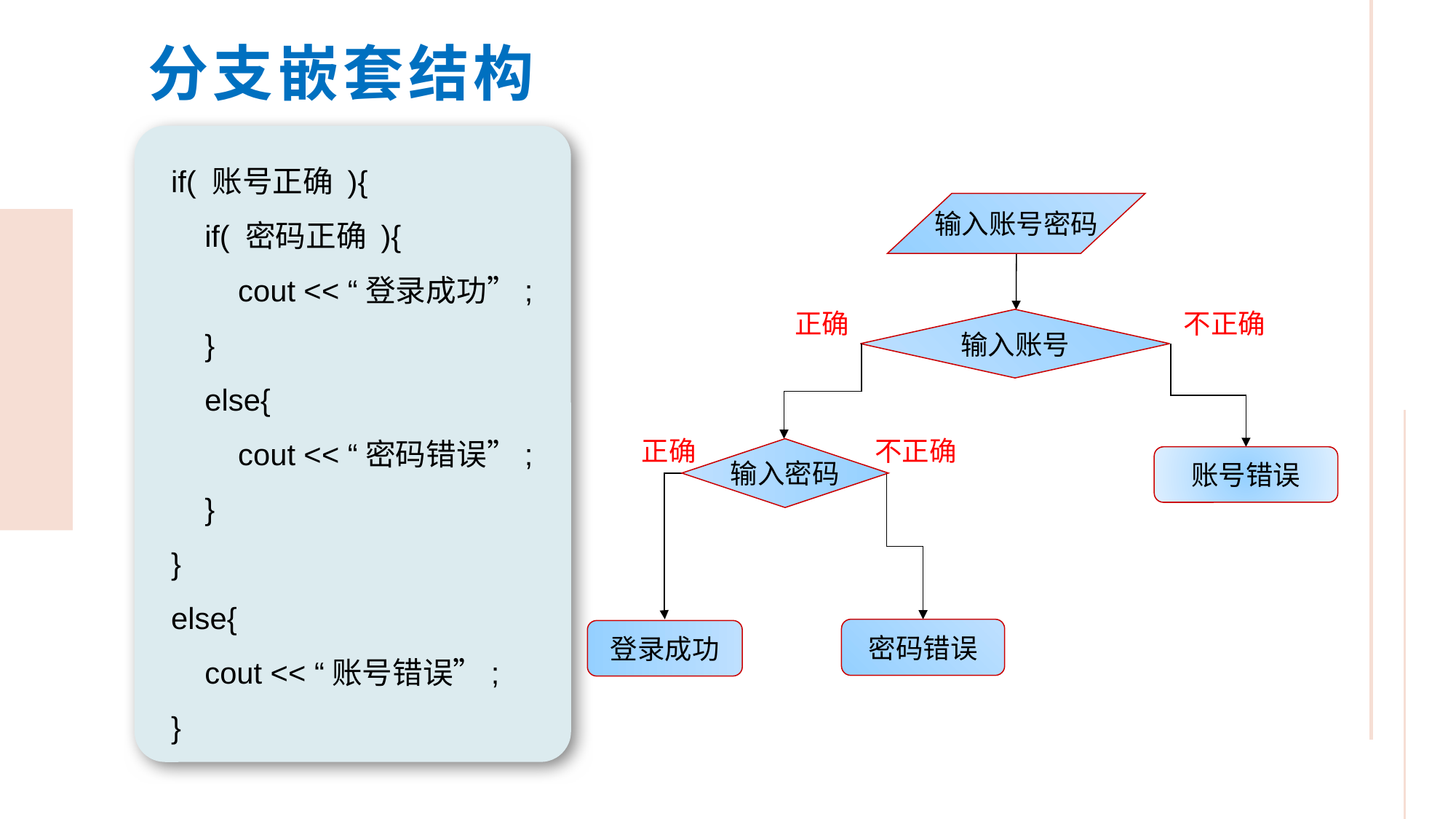

分支嵌套结构

if( 账号正确 ){
    if( 密码正确 ){
        cout << “登录成功”;
    }
    else{
        cout << “密码错误”;
    }
}
else{
    cout << “账号错误”;
}
输入账号密码
正确
不正确
输入账号
不正确
正确
输入密码
账号错误
密码错误
登录成功